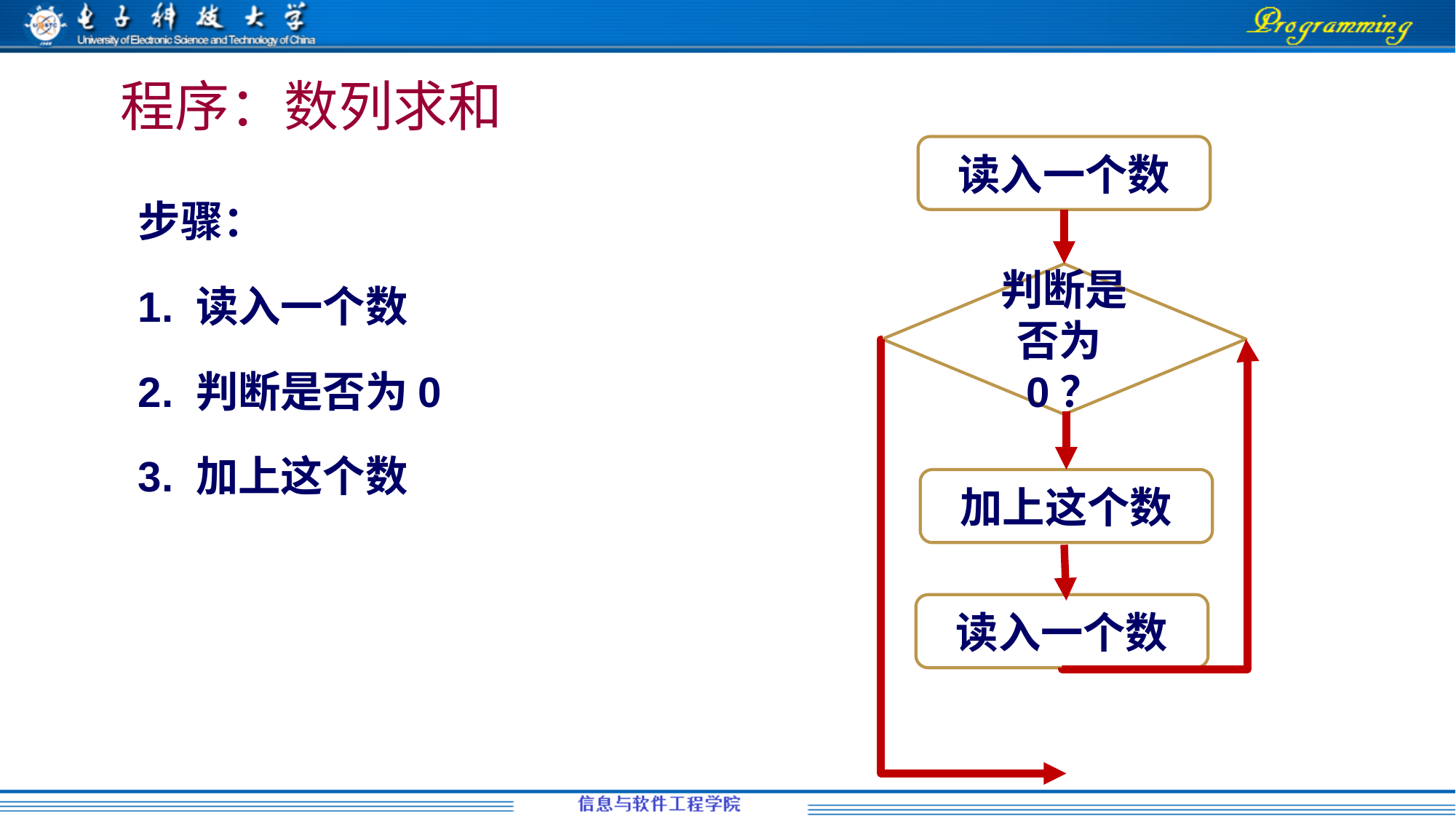

# 程序：数列求和
读入一个数
步骤：
1. 读入一个数
2. 判断是否为0
3. 加上这个数

判断是否为0？
加上这个数
读入一个数